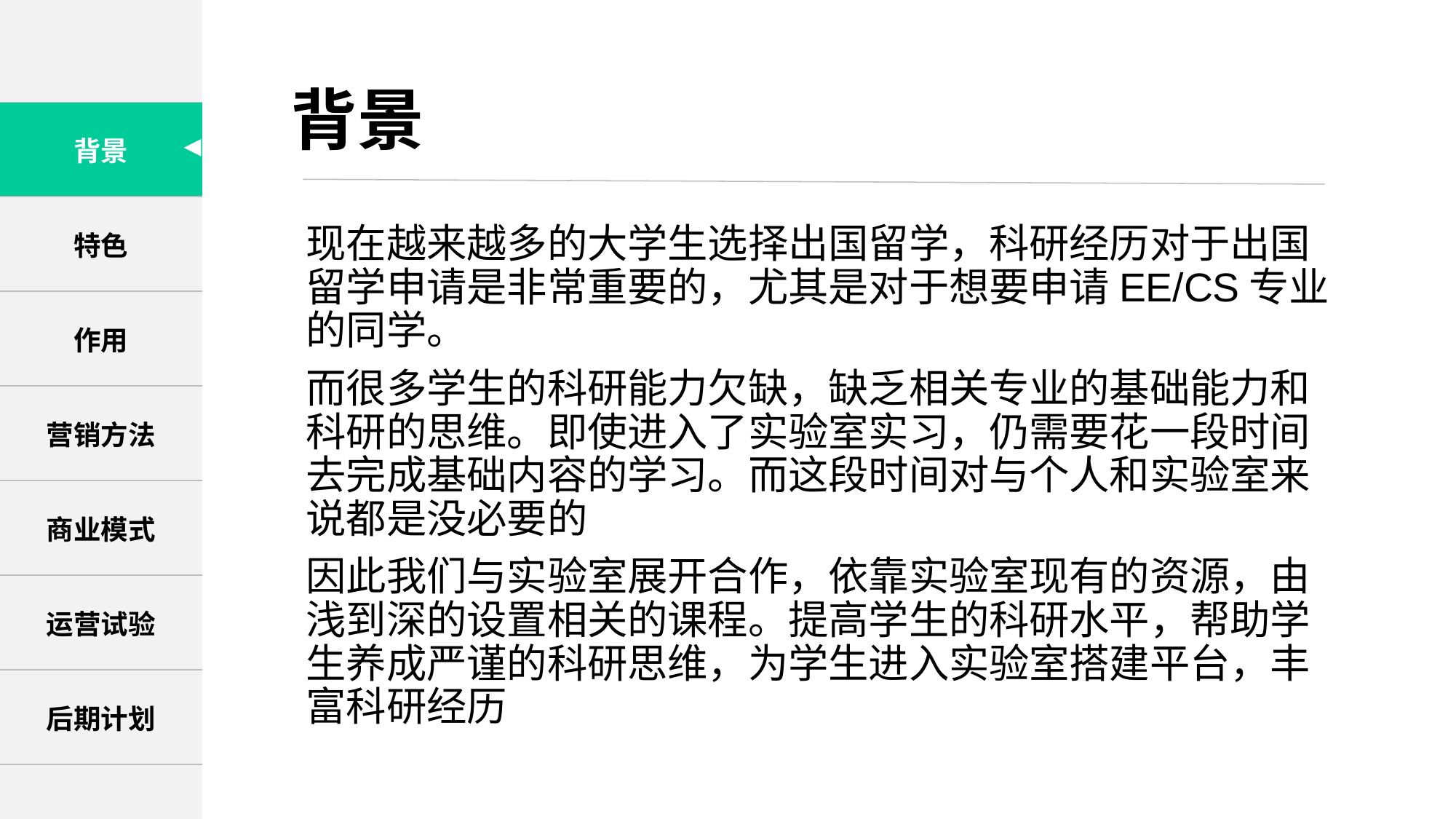

# 背景
| 背景 |
| --- |
| 特色 |
| 作用 |
| 营销方法 |
| 商业模式 |
| 运营试验 |
| 后期计划 |

现在越来越多的大学生选择出国留学，科研经历对于出国留学申请是非常重要的，尤其是对于想要申请EE/CS专业的同学。
而很多学生的科研能力欠缺，缺乏相关专业的基础能力和科研的思维。即使进入了实验室实习，仍需要花一段时间去完成基础内容的学习。而这段时间对与个人和实验室来说都是没必要的
因此我们与实验室展开合作，依靠实验室现有的资源，由浅到深的设置相关的课程。提高学生的科研水平，帮助学生养成严谨的科研思维，为学生进入实验室搭建平台，丰富科研经历